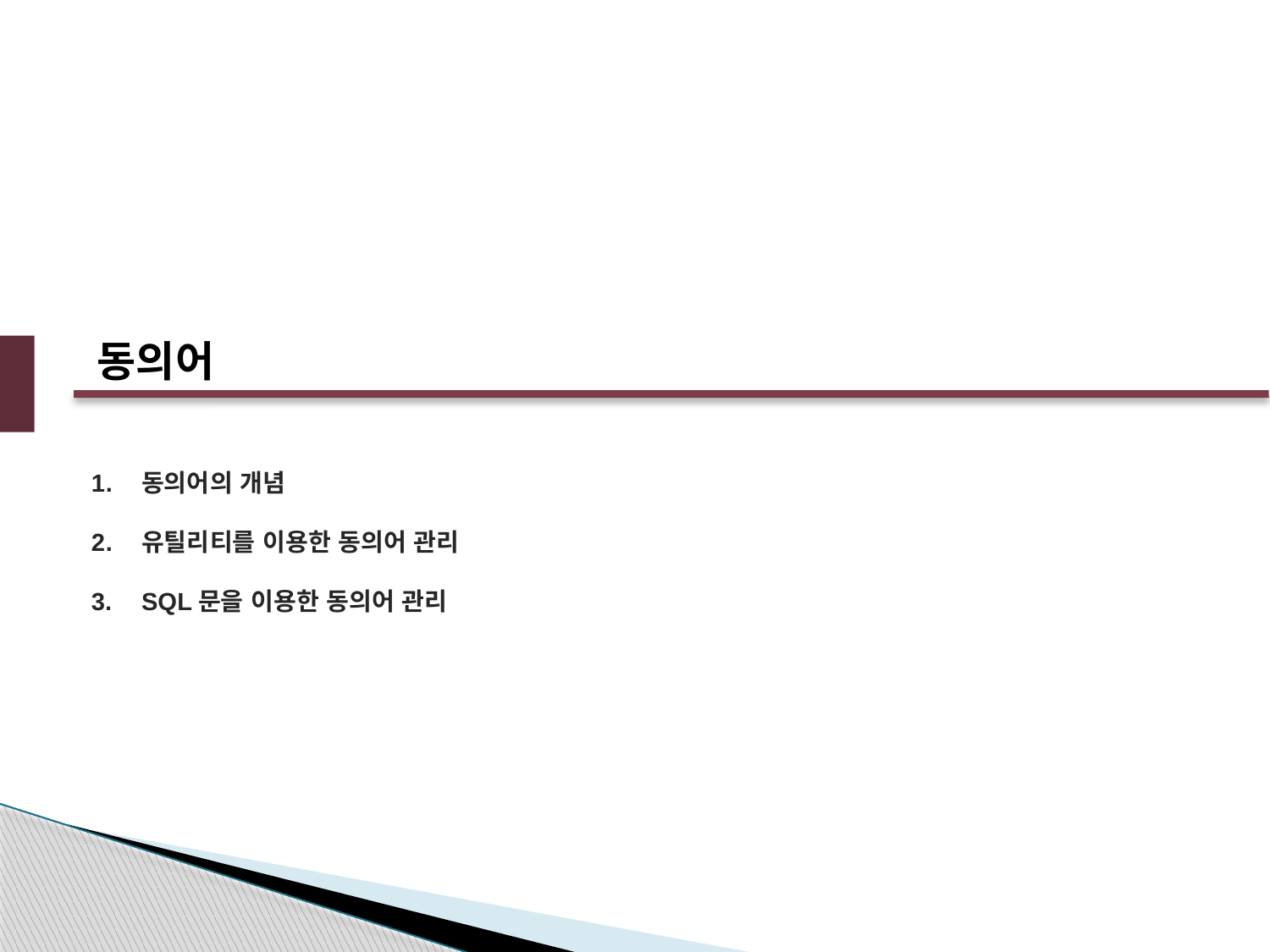

동의어

동의어의 개념
유틸리티를 이용한 동의어 관리
SQL문을 이용한 동의어 관리